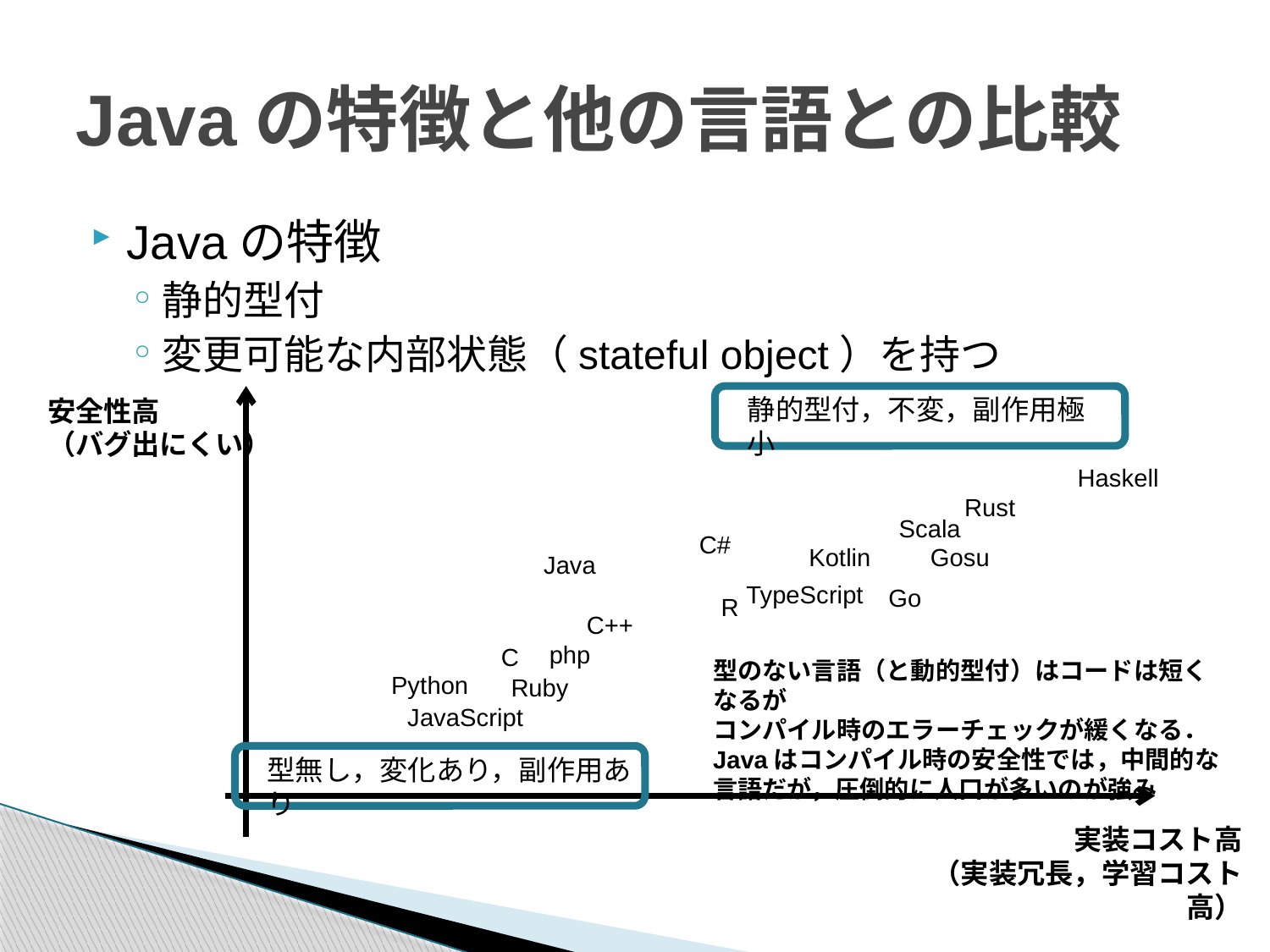

# Javaの特徴と他の言語との比較
Javaの特徴
静的型付
変更可能な内部状態（stateful object）を持つ

静的型付，不変，副作用極小
安全性高
（バグ出にくい）
Haskell
Rust
Scala
C#
Kotlin
Gosu
Java
TypeScript
Go
R
C++
php
C
型のない言語（と動的型付）はコードは短くなるが
コンパイル時のエラーチェックが緩くなる．
Javaはコンパイル時の安全性では，中間的な言語だが，圧倒的に人口が多いのが強み
Python
Ruby
JavaScript

型無し，変化あり，副作用あり
実装コスト高
（実装冗長，学習コスト高）